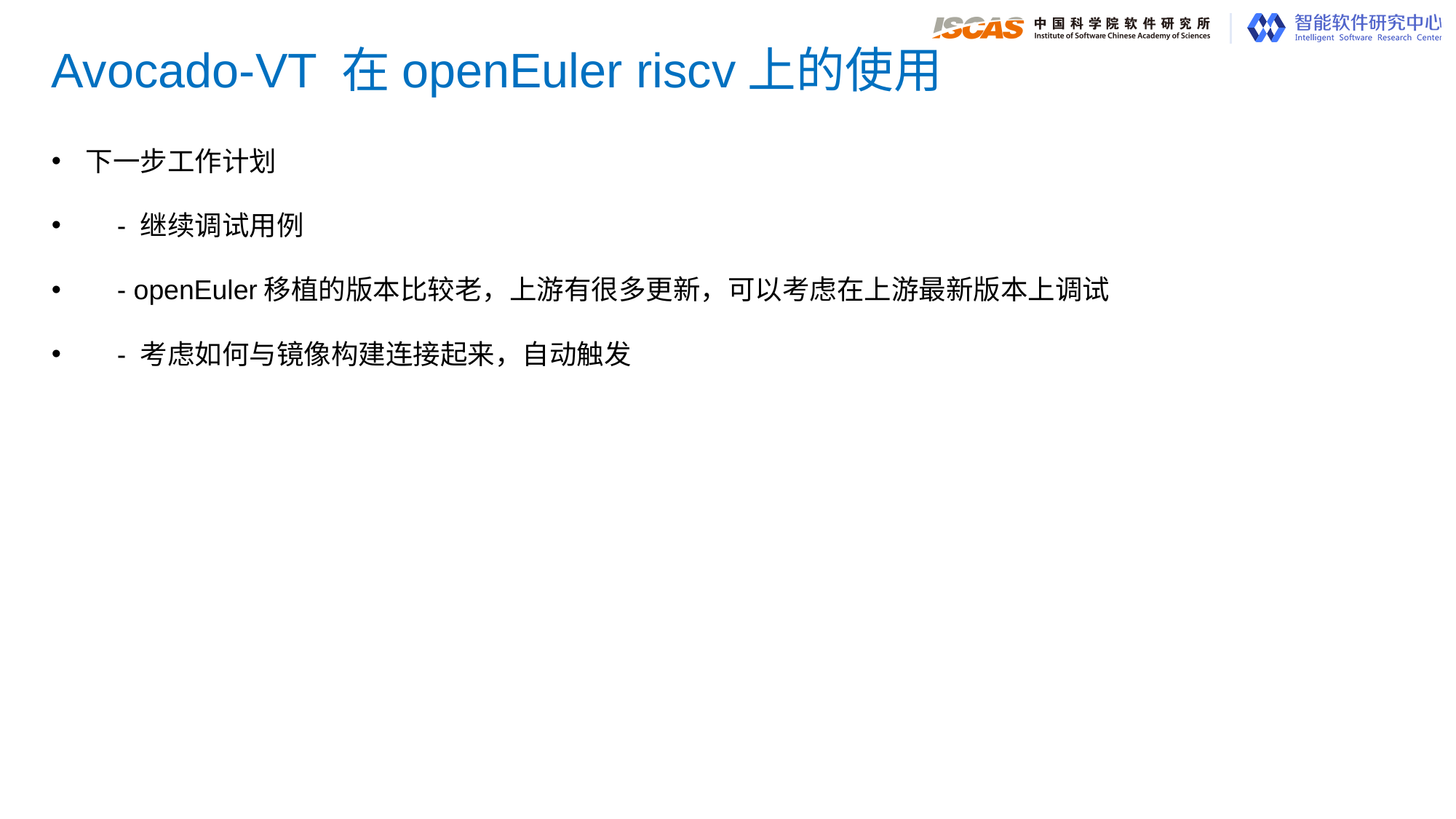

# Avocado-VT 在openEuler riscv上的使用
下一步工作计划
     - 继续调试用例
     - openEuler移植的版本比较老，上游有很多更新，可以考虑在上游最新版本上调试
     - 考虑如何与镜像构建连接起来，自动触发